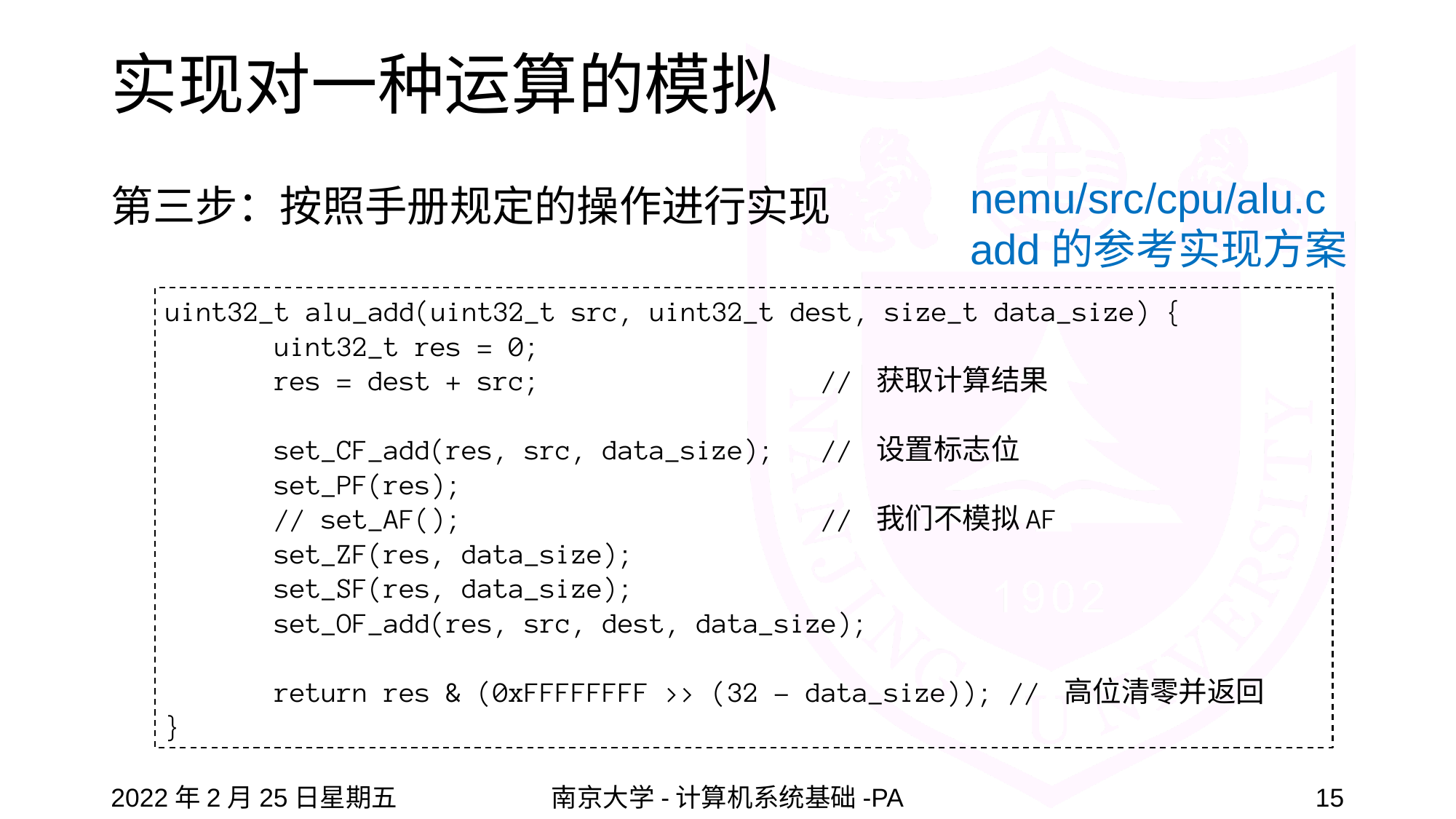

# 实现对一种运算的模拟
nemu/src/cpu/alu.c
add的参考实现方案
第三步：按照手册规定的操作进行实现
uint32_t alu_add(uint32_t src, uint32_t dest, size_t data_size) {
	uint32_t res = 0;
	res = dest + src;                  // 获取计算结果

	set_CF_add(res, src, data_size);   // 设置标志位
	set_PF(res);
	// set_AF();                       // 我们不模拟AF
	set_ZF(res, data_size);
	set_SF(res, data_size);
	set_OF_add(res, src, dest, data_size);

	return res & (0xFFFFFFFF >> (32 - data_size)); // 高位清零并返回
}
2022年2月25日星期五
南京大学-计算机系统基础-PA
15